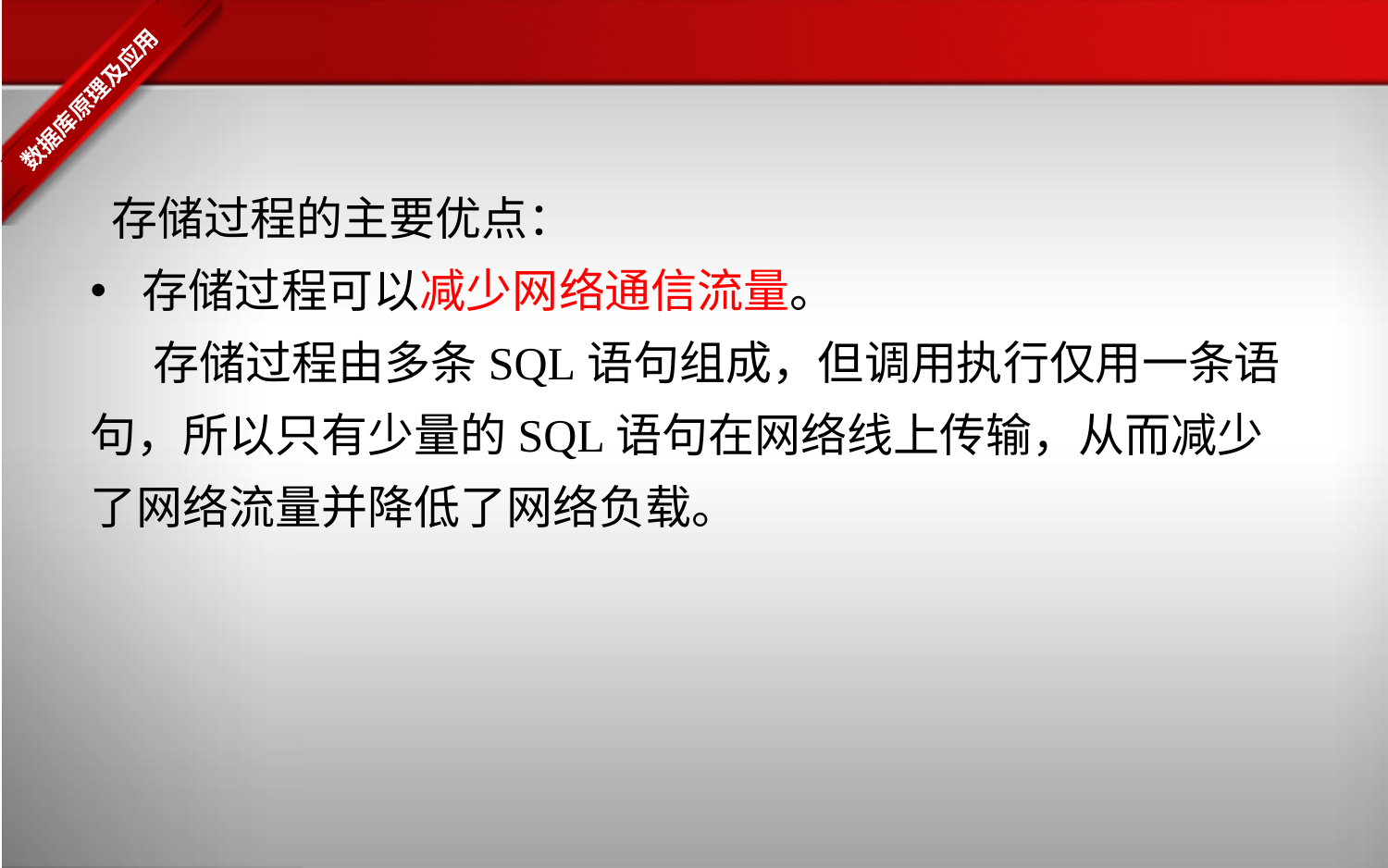

存储过程的主要优点：
存储过程可以减少网络通信流量。
     存储过程由多条SQL语句组成，但调用执行仅用一条语句，所以只有少量的SQL语句在网络线上传输，从而减少了网络流量并降低了网络负载。